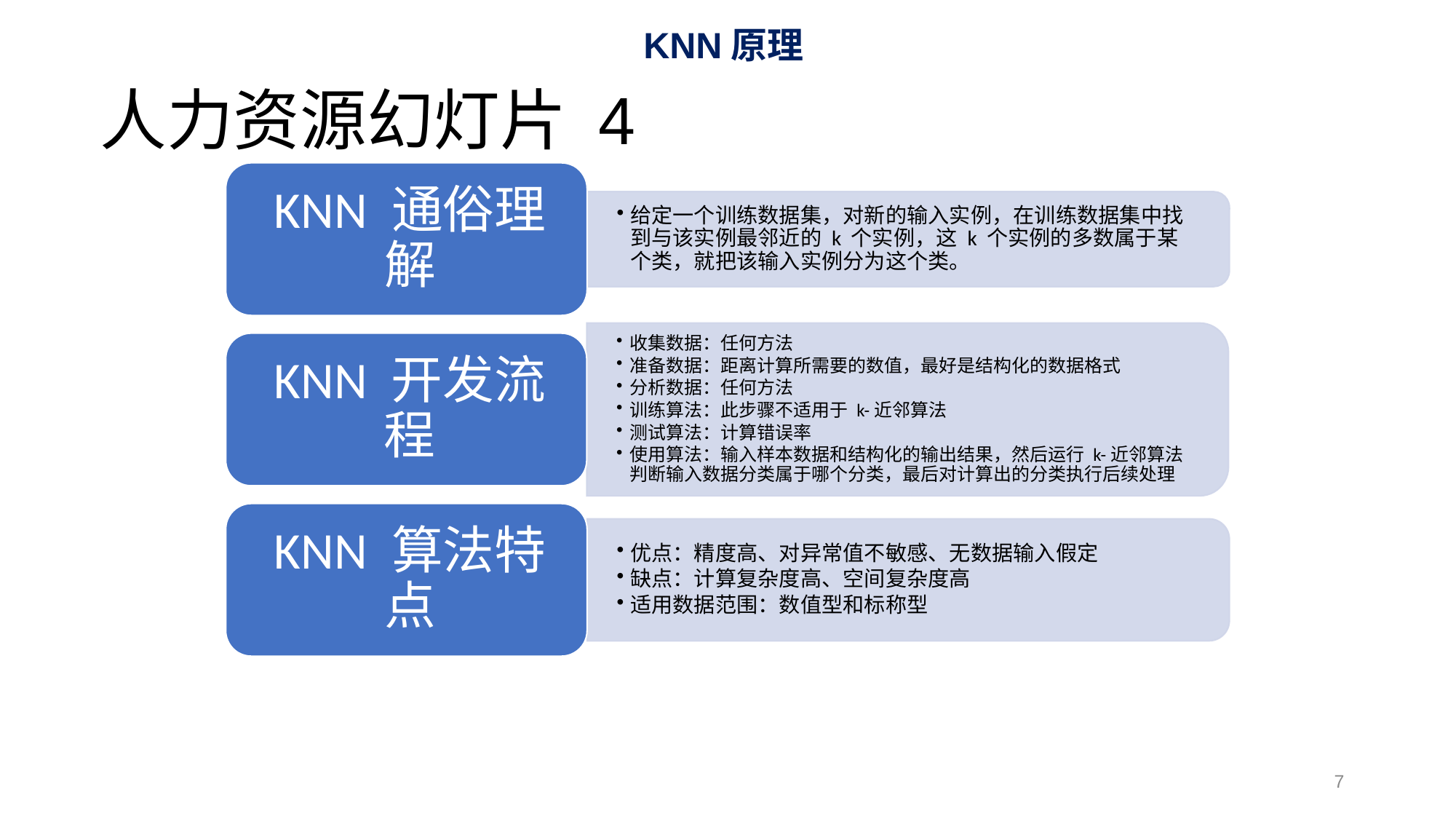

KNN原理
# 人力资源幻灯片 4
给定一个训练数据集，对新的输入实例，在训练数据集中找到与该实例最邻近的 k 个实例，这 k 个实例的多数属于某个类，就把该输入实例分为这个类。
KNN 通俗理解
收集数据：任何方法
准备数据：距离计算所需要的数值，最好是结构化的数据格式
分析数据：任何方法
训练算法：此步骤不适用于 k-近邻算法
测试算法：计算错误率
使用算法：输入样本数据和结构化的输出结果，然后运行 k-近邻算法判断输入数据分类属于哪个分类，最后对计算出的分类执行后续处理
KNN 开发流程
优点：精度高、对异常值不敏感、无数据输入假定
缺点：计算复杂度高、空间复杂度高
适用数据范围：数值型和标称型
KNN 算法特点
7